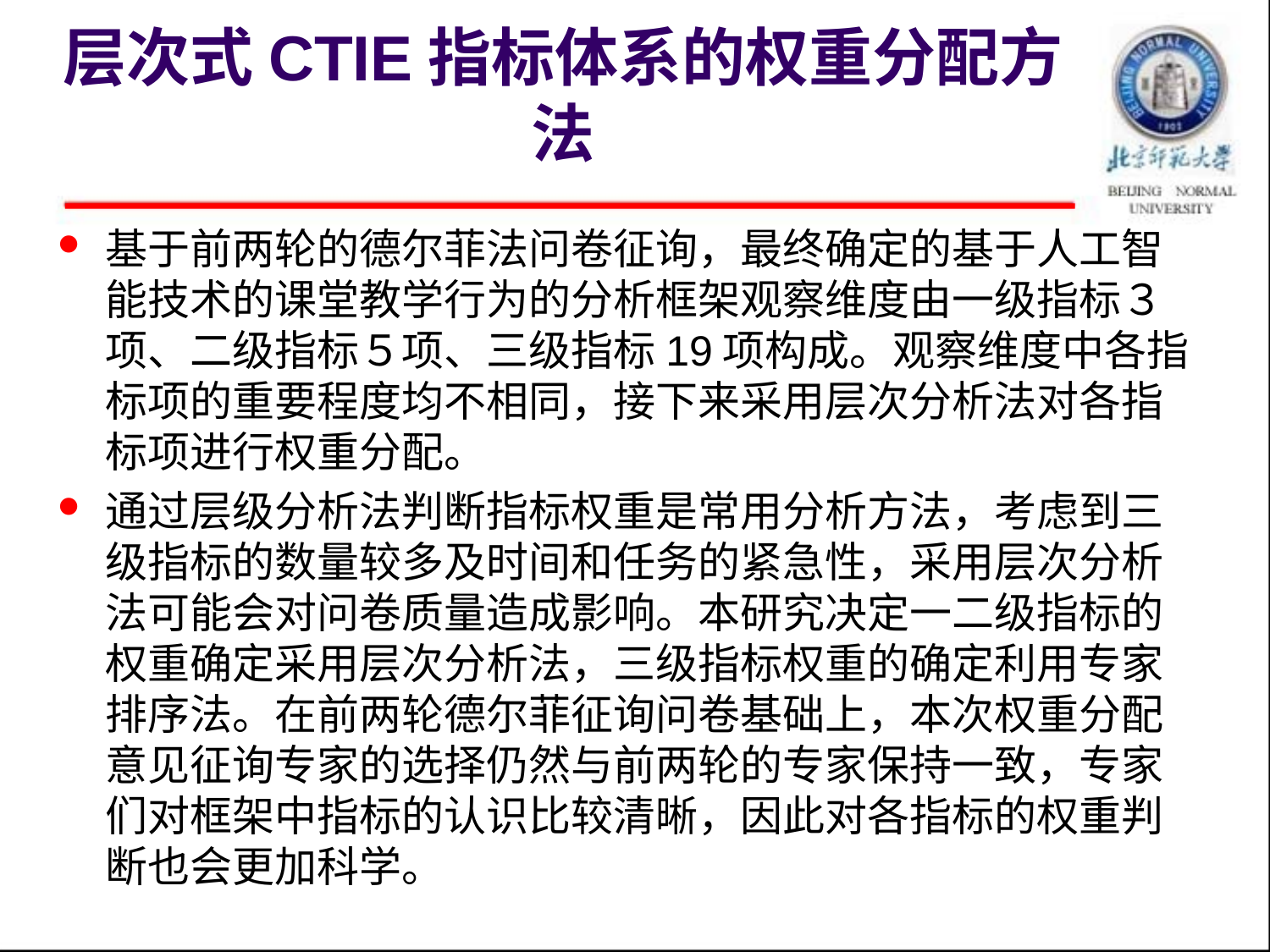

# 层次式CTIE指标体系的权重分配方法
基于前两轮的德尔菲法问卷征询，最终确定的基于人工智能技术的课堂教学行为的分析框架观察维度由一级指标３项、二级指标５项、三级指标19项构成。观察维度中各指标项的重要程度均不相同，接下来采用层次分析法对各指标项进行权重分配。
通过层级分析法判断指标权重是常用分析方法，考虑到三级指标的数量较多及时间和任务的紧急性，采用层次分析法可能会对问卷质量造成影响。本研究决定一二级指标的权重确定采用层次分析法，三级指标权重的确定利用专家排序法。在前两轮德尔菲征询问卷基础上，本次权重分配意见征询专家的选择仍然与前两轮的专家保持一致，专家们对框架中指标的认识比较清晰，因此对各指标的权重判断也会更加科学。